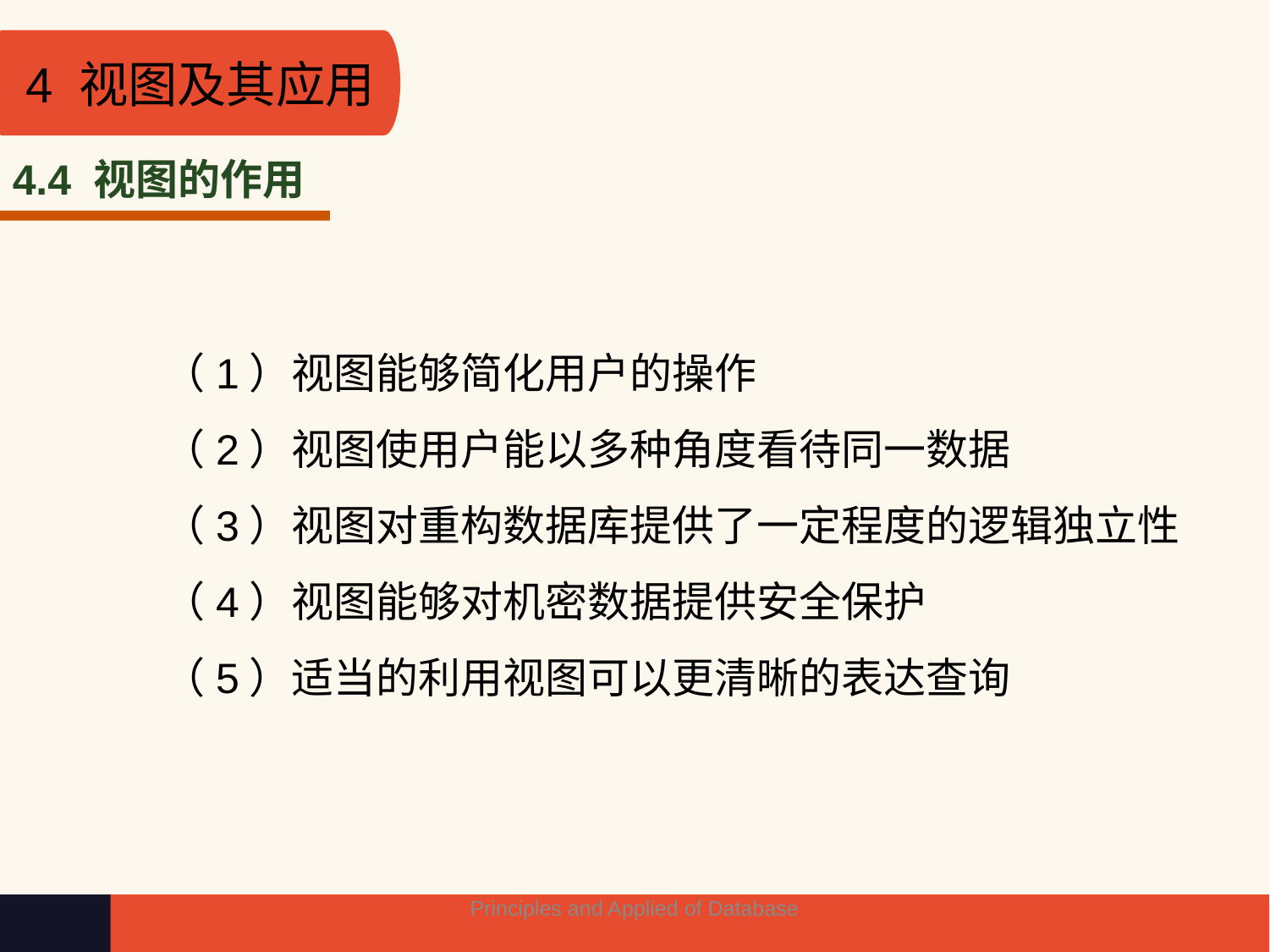

4 视图及其应用
4.4 视图的作用

（1）视图能够简化用户的操作
（2）视图使用户能以多种角度看待同一数据
（3）视图对重构数据库提供了一定程度的逻辑独立性
（4）视图能够对机密数据提供安全保护
（5）适当的利用视图可以更清晰的表达查询

Principles and Applied of Database